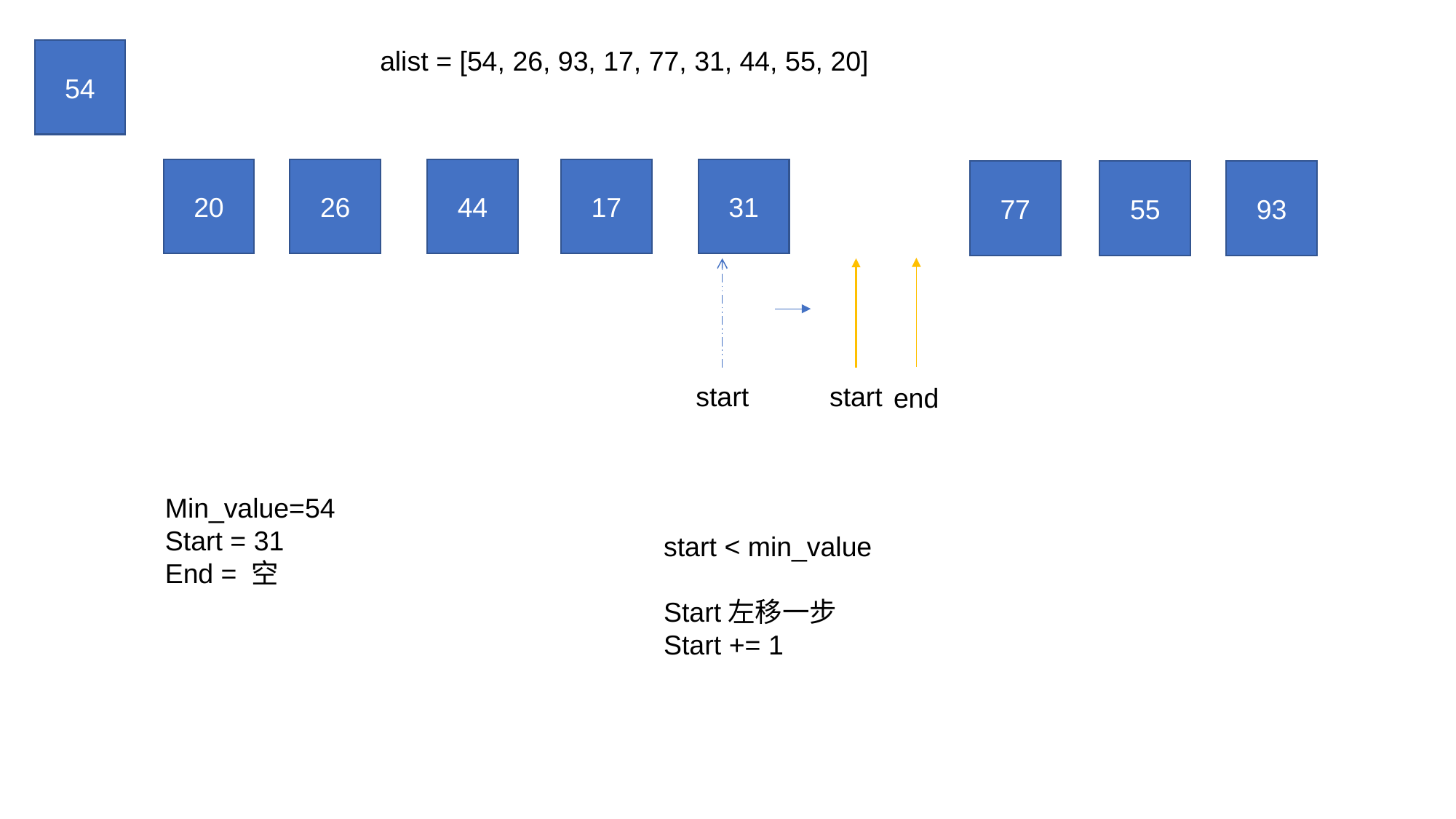

alist = [54, 26, 93, 17, 77, 31, 44, 55, 20]
54
44
31
20
26
17
77
93
55
end
start
start
Min_value=54
Start = 31
End = 空
start < min_value

Start左移一步
Start += 1